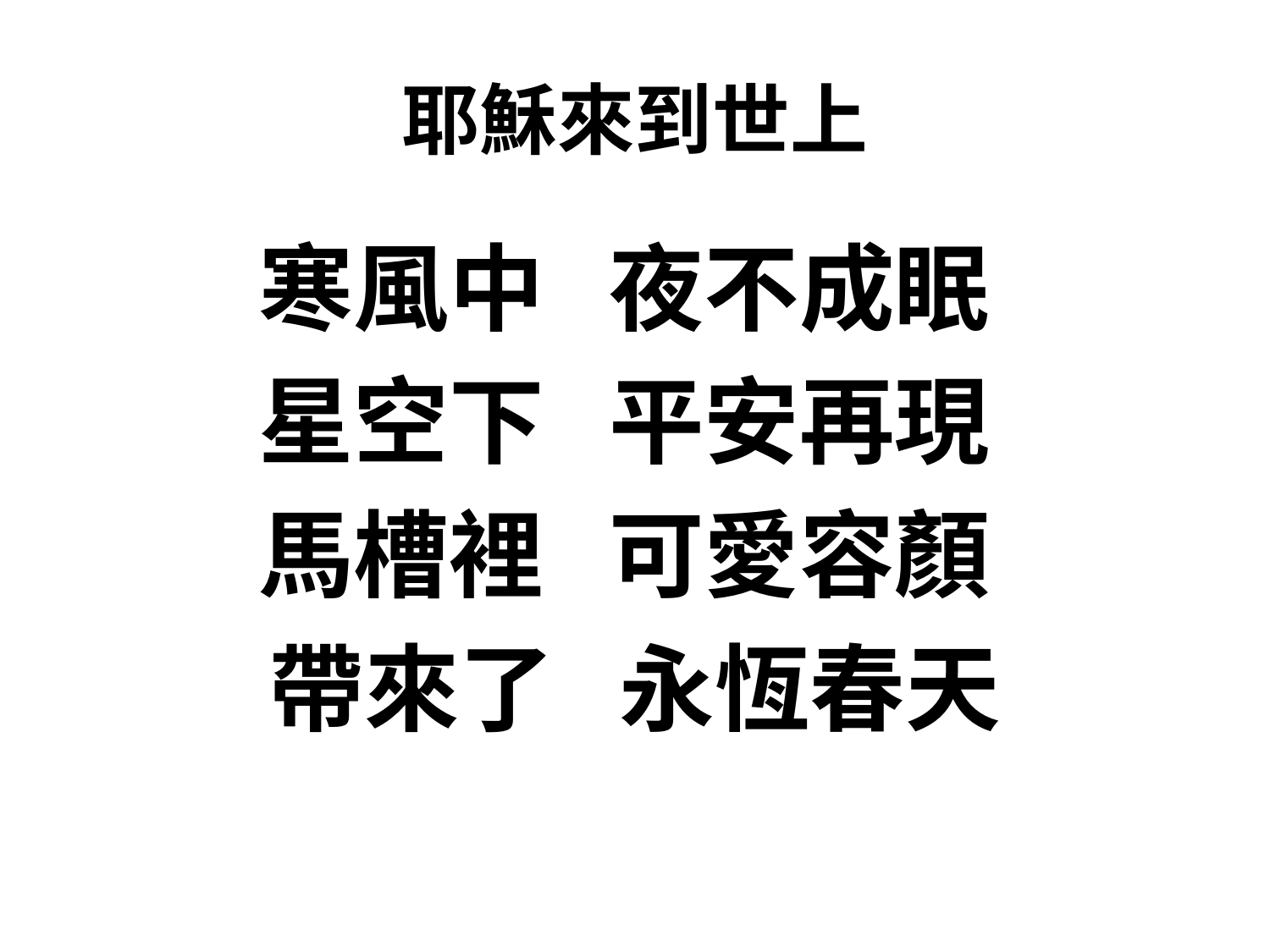

# 耶穌來到世上
寒風中   夜不成眠
星空下   平安再現
馬槽裡   可愛容顏
帶來了   永恆春天